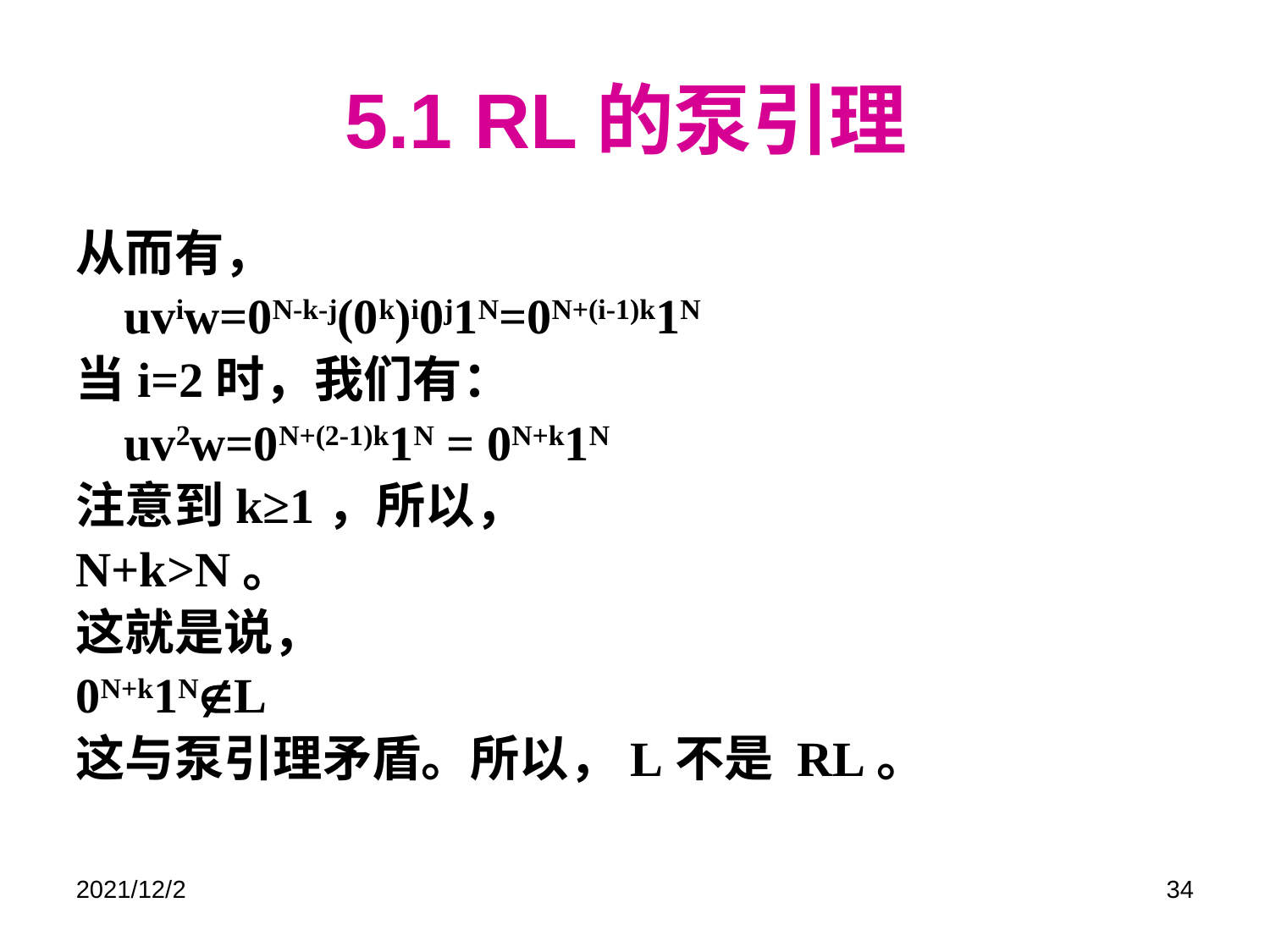

# 5.1 RL的泵引理
从而有，
	uviw=0N-k-j(0k)i0j1N=0N+(i-1)k1N
当i=2时，我们有：
	uv2w=0N+(2-1)k1N = 0N+k1N
注意到k≥1，所以，
N+k>N。
这就是说，
0N+k1N∉L
这与泵引理矛盾。所以，L不是 RL。
2021/12/2
34